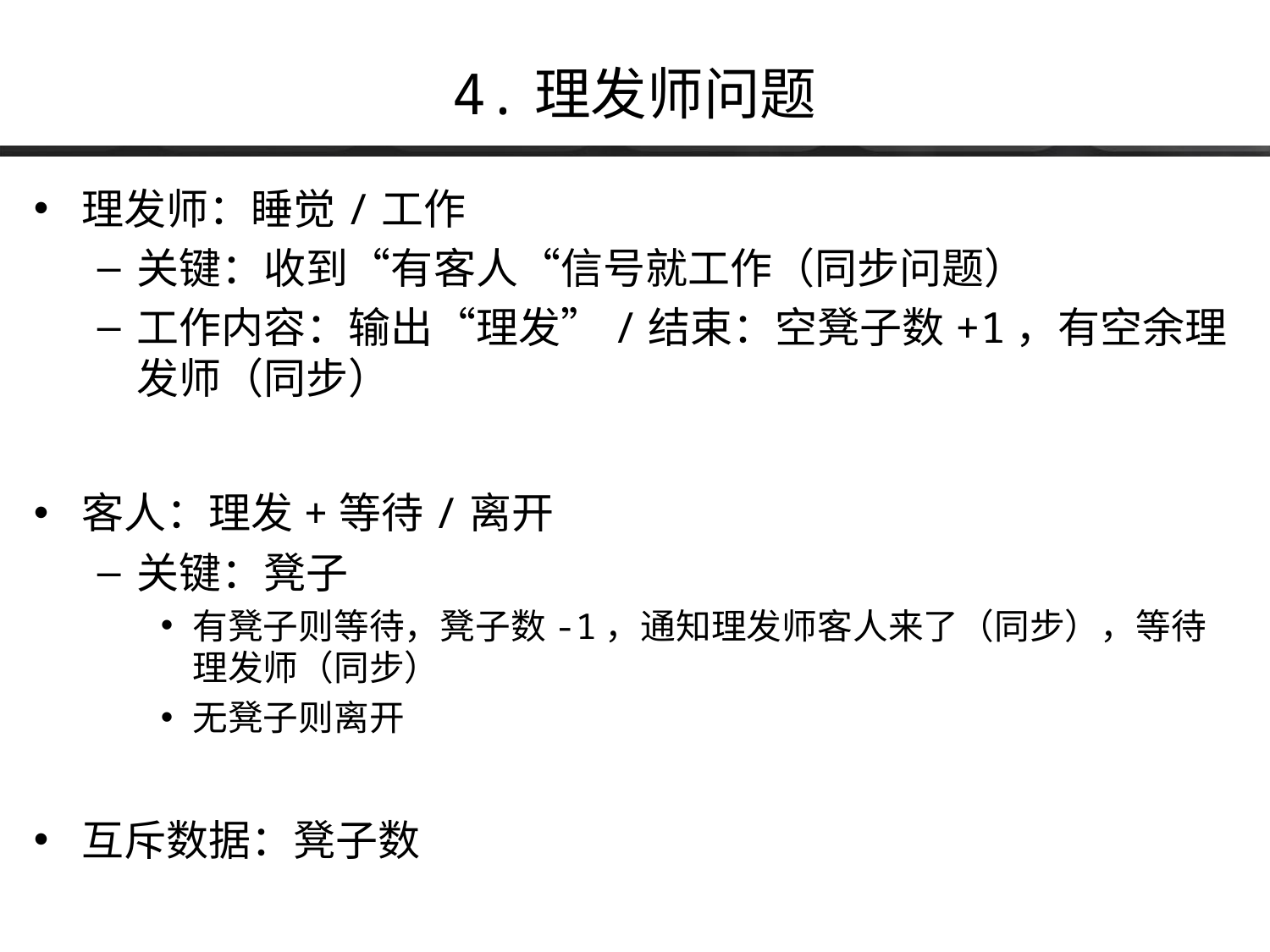

# 4.理发师问题
理发师：睡觉/工作
关键：收到“有客人“信号就工作（同步问题）
工作内容：输出“理发”/结束：空凳子数+1，有空余理发师（同步）

客人：理发+等待/离开
关键：凳子
有凳子则等待，凳子数-1，通知理发师客人来了（同步），等待理发师（同步）
无凳子则离开

互斥数据：凳子数